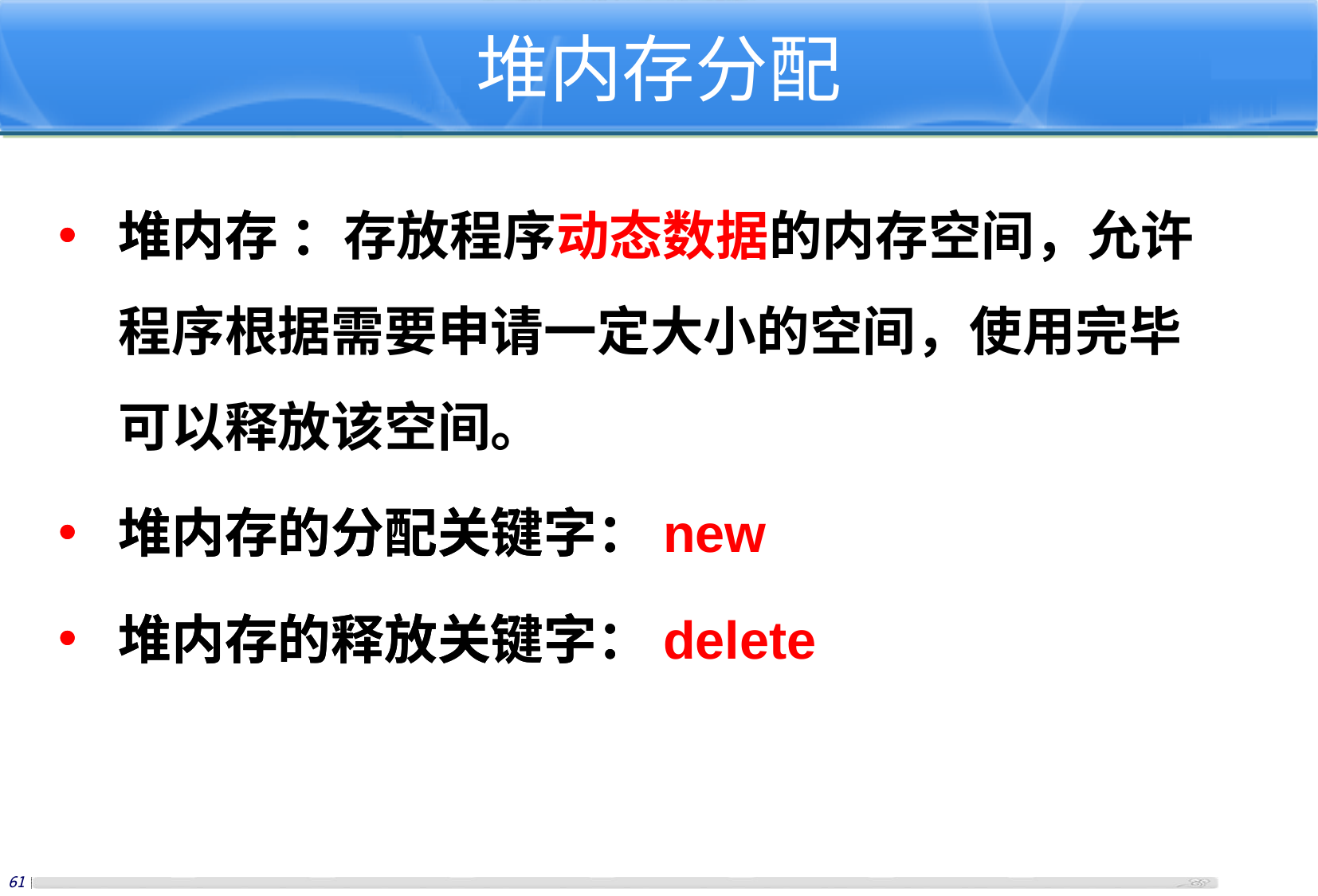

堆内存分配
堆内存 ：存放程序动态数据的内存空间，允许程序根据需要申请一定大小的空间，使用完毕可以释放该空间。
堆内存的分配关键字：new
堆内存的释放关键字：delete

堆内存 ：存放程序动态数据的内存空间，允许程序根据需要申请一定大小的空间，使用完毕可以释放该空间。
堆内存的分配关键字：new
堆内存的释放关键字：delete